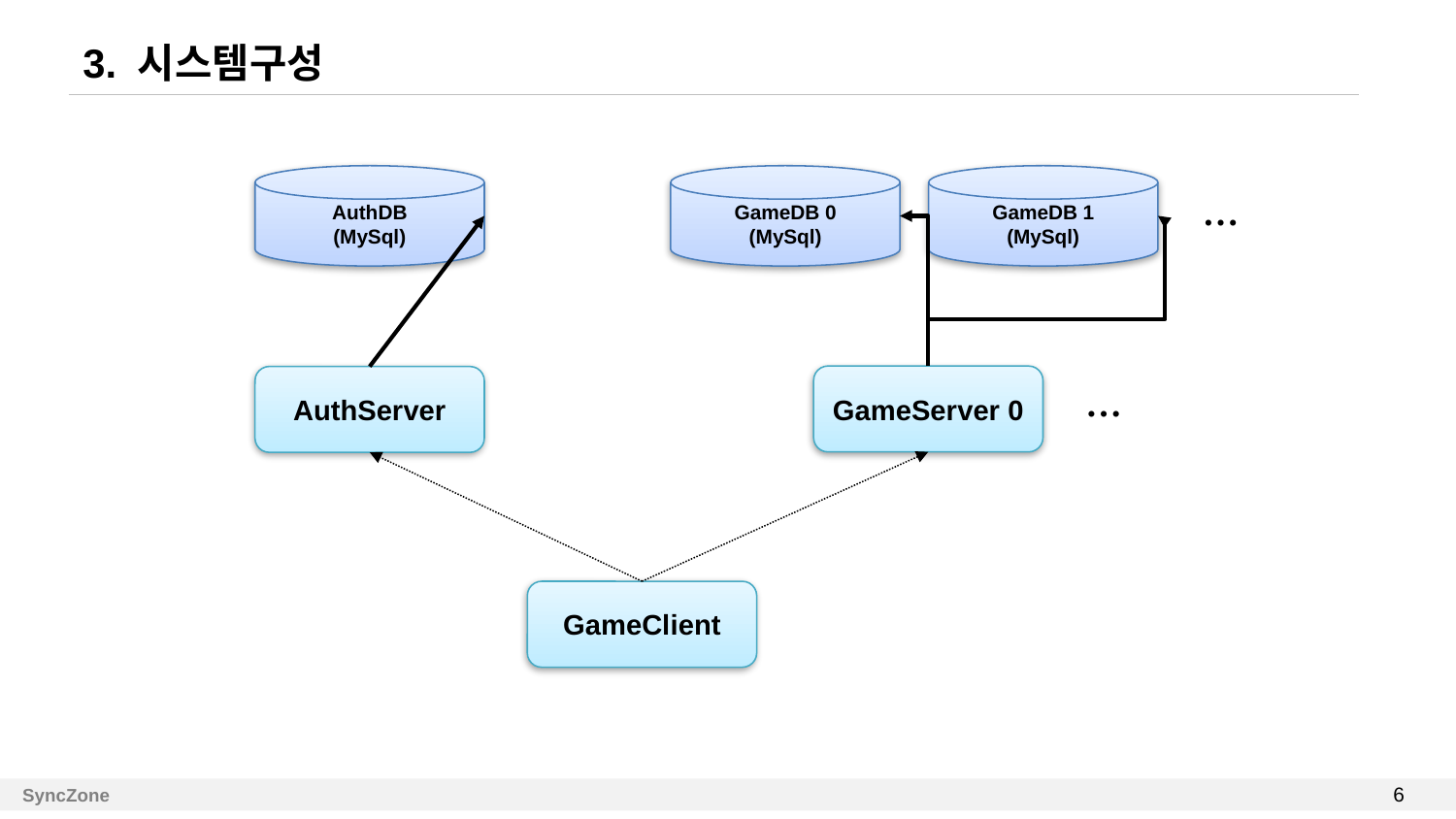

3. 시스템구성
AuthDB
(MySql)
GameDB 0
(MySql)
GameDB 1
(MySql)
…
GameServer 0
AuthServer
…
GameClient